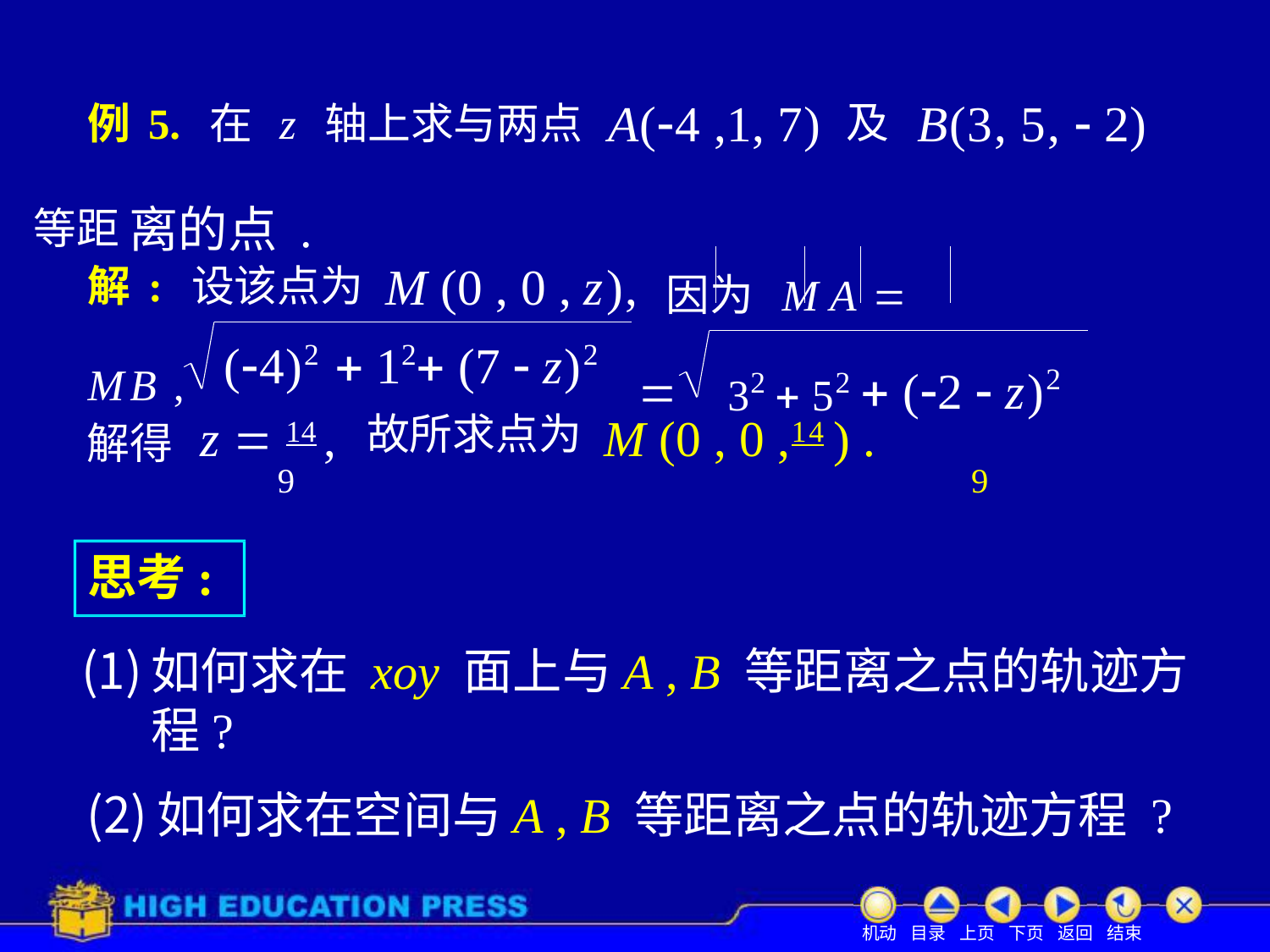

# 例5. 在 z 轴上求与两点A(−4 ,1, 7) 及B(3, 5, − 2) 等距 离的点 .
解: 设该点为M (0 , 0 , z), 因为 M A = MB ,

(−4)2 + 12+ (7 − z)2

=	32 + 52 + (−2 − z)2

解得 z = 14 , 故所求点为M (0 , 0 ,14 ) .
9	9

思考:
如何求在 xoy 面上与A , B 等距离之点的轨迹方程?
如何求在空间与A , B 等距离之点的轨迹方程 ?

机动 目录 上页 下页 返回 结束